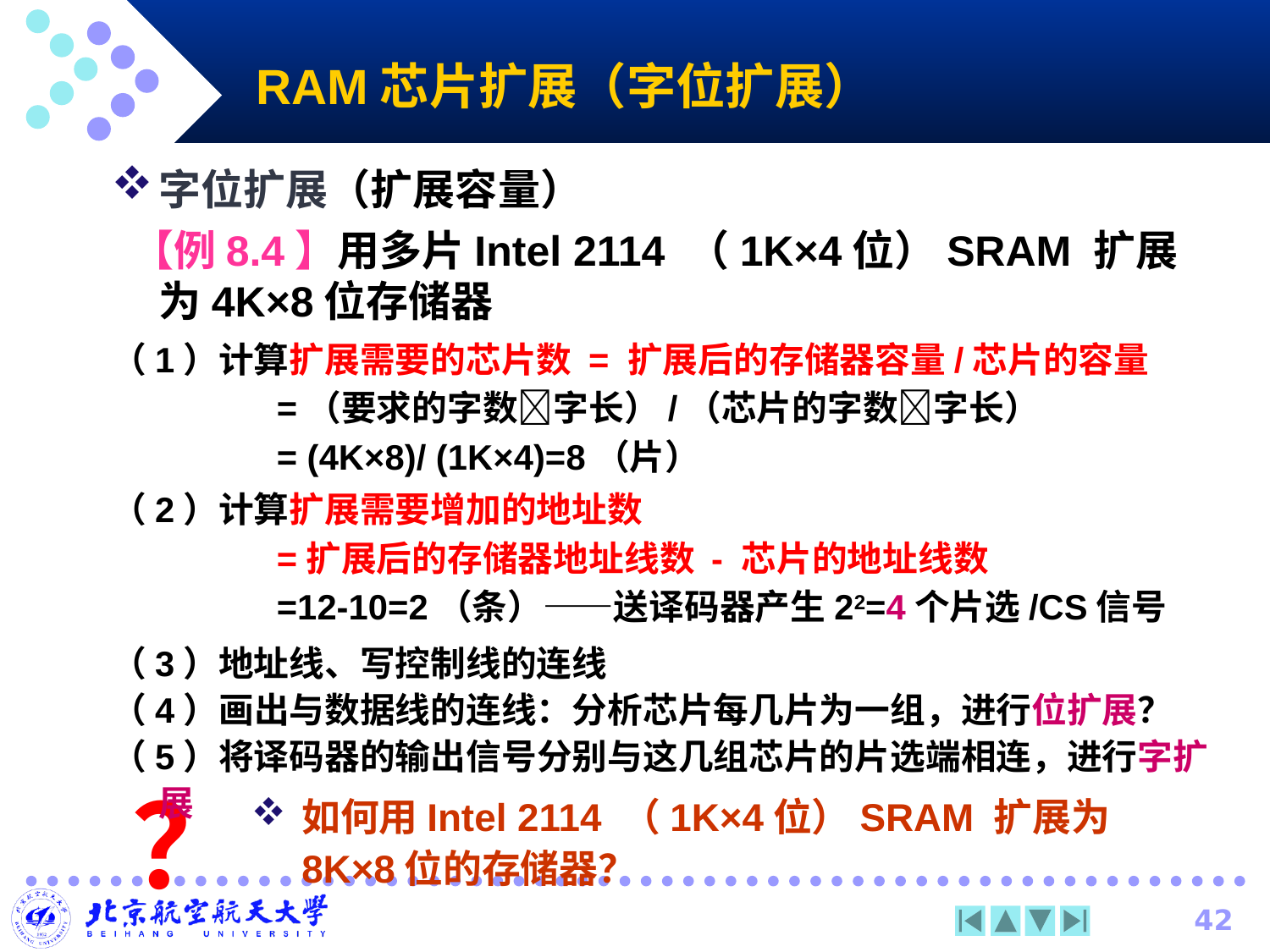

# RAM芯片扩展（字位扩展）
字位扩展（扩展容量）
 【例8.4】用多片Intel 2114 （1K×4位）SRAM 扩展为4K×8位存储器
（1）计算扩展需要的芯片数 = 扩展后的存储器容量/芯片的容量
                 =（要求的字数×字长）/（芯片的字数×字长）
                 = (4K×8)/ (1K×4)=8（片）
（2）计算扩展需要增加的地址数
                 =扩展后的存储器地址线数 - 芯片的地址线数
                 =12-10=2（条）——送译码器产生22=4个片选/CS信号
（3）地址线、写控制线的连线
（4）画出与数据线的连线：分析芯片每几片为一组，进行位扩展？
（5）将译码器的输出信号分别与这几组芯片的片选端相连，进行字扩展
？
如何用Intel 2114 （1K×4位）SRAM 扩展为8K×8位的存储器？
42